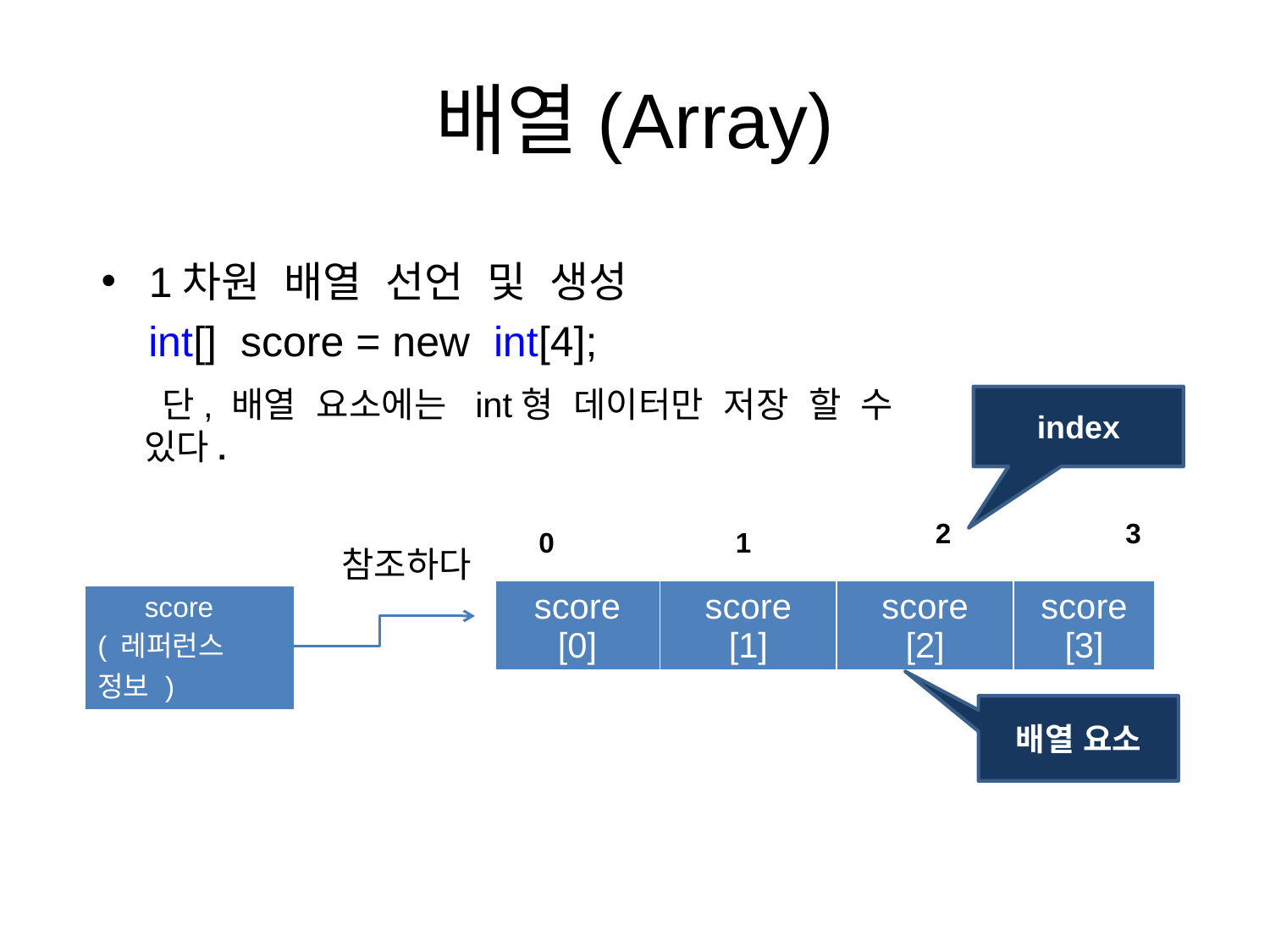

# 배열(Array)

1차원  배열  선언  및  생성
    int[]  score = new  int[4];
 단, 배열  요소에는  int형  데이터만  저장  할  수  있다.
index
2
3
0
1
참조하다
| score [0] | score [1] | score [2] | score [3] |
| --- | --- | --- | --- |
| score ( 레퍼런스 정보 ) |
| --- |
배열 요소